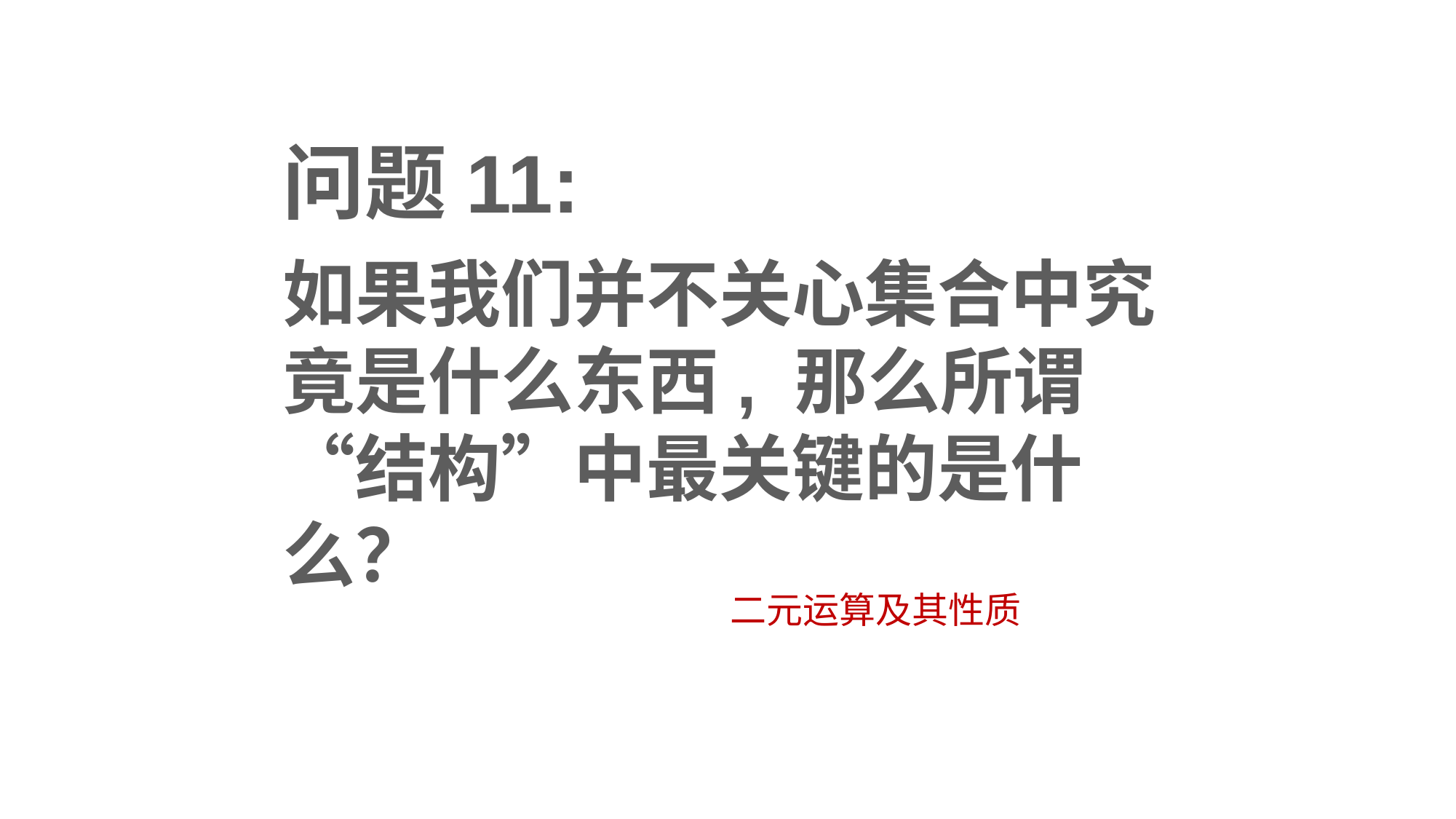

问题11:
如果我们并不关心集合中究竟是什么东西, 那么所谓“结构”中最关键的是什么？
二元运算及其性质